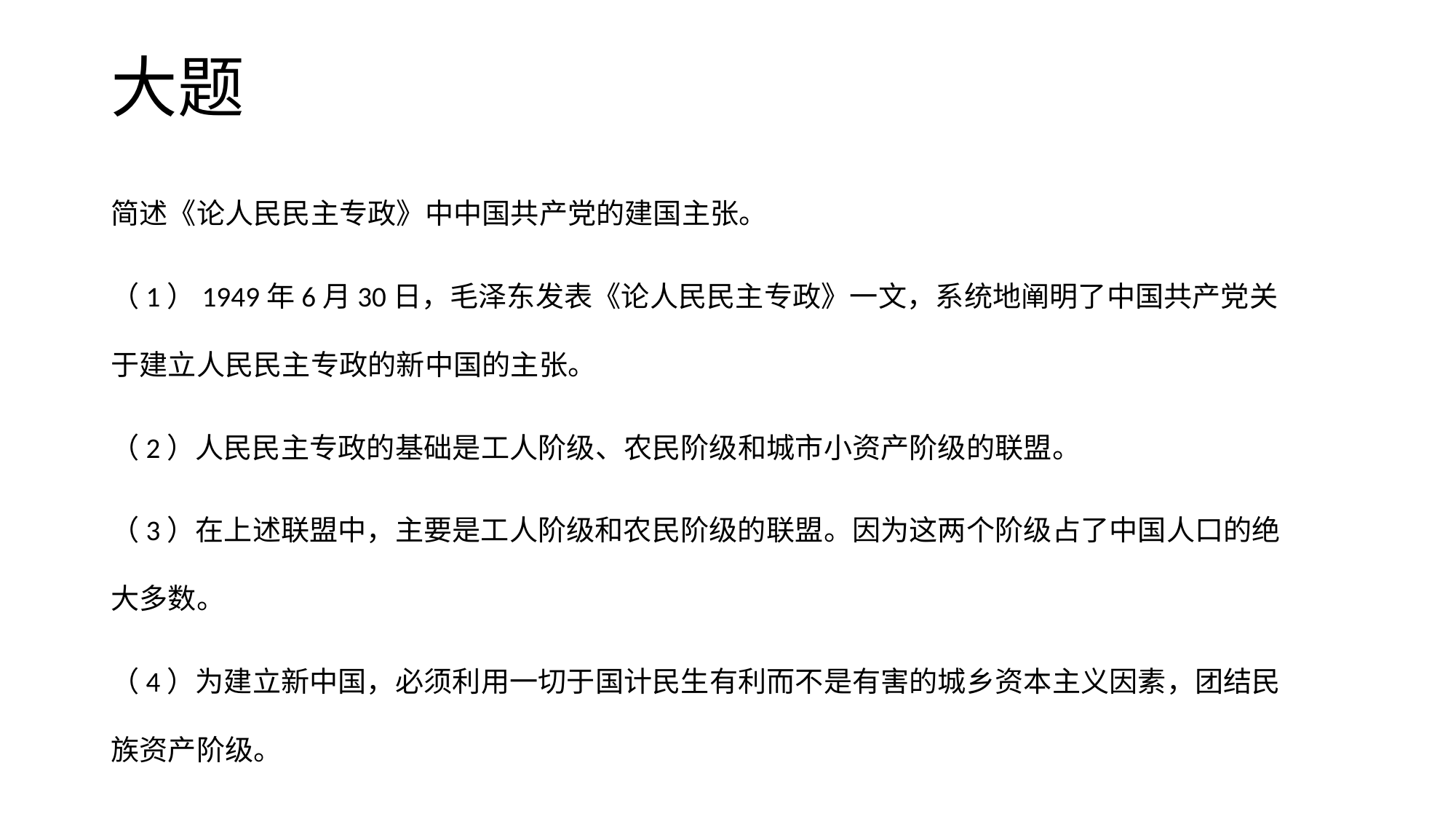

# 大题
简述《论人民民主专政》中中国共产党的建国主张。
（1）1949年6月30日，毛泽东发表《论人民民主专政》一文，系统地阐明了中国共产党关于建立人民民主专政的新中国的主张。
（2）人民民主专政的基础是工人阶级、农民阶级和城市小资产阶级的联盟。
（3）在上述联盟中，主要是工人阶级和农民阶级的联盟。因为这两个阶级占了中国人口的绝大多数。
（4）为建立新中国，必须利用一切于国计民生有利而不是有害的城乡资本主义因素，团结民族资产阶级。